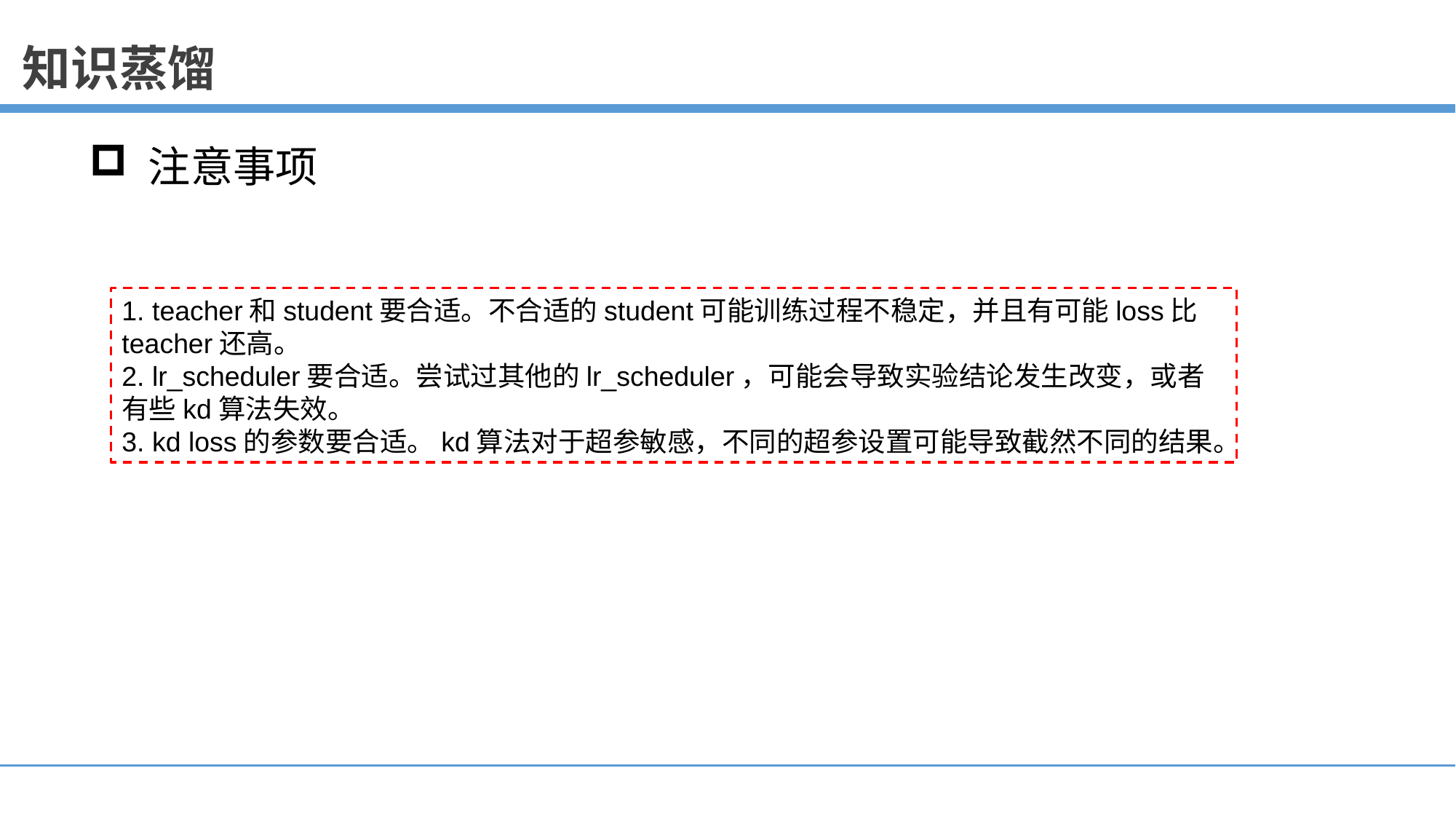

知识蒸馏
 注意事项
1. teacher和student要合适。不合适的student可能训练过程不稳定，并且有可能loss比teacher还高。
2. lr_scheduler要合适。尝试过其他的lr_scheduler，可能会导致实验结论发生改变，或者有些kd算法失效。
3. kd loss的参数要合适。kd算法对于超参敏感，不同的超参设置可能导致截然不同的结果。